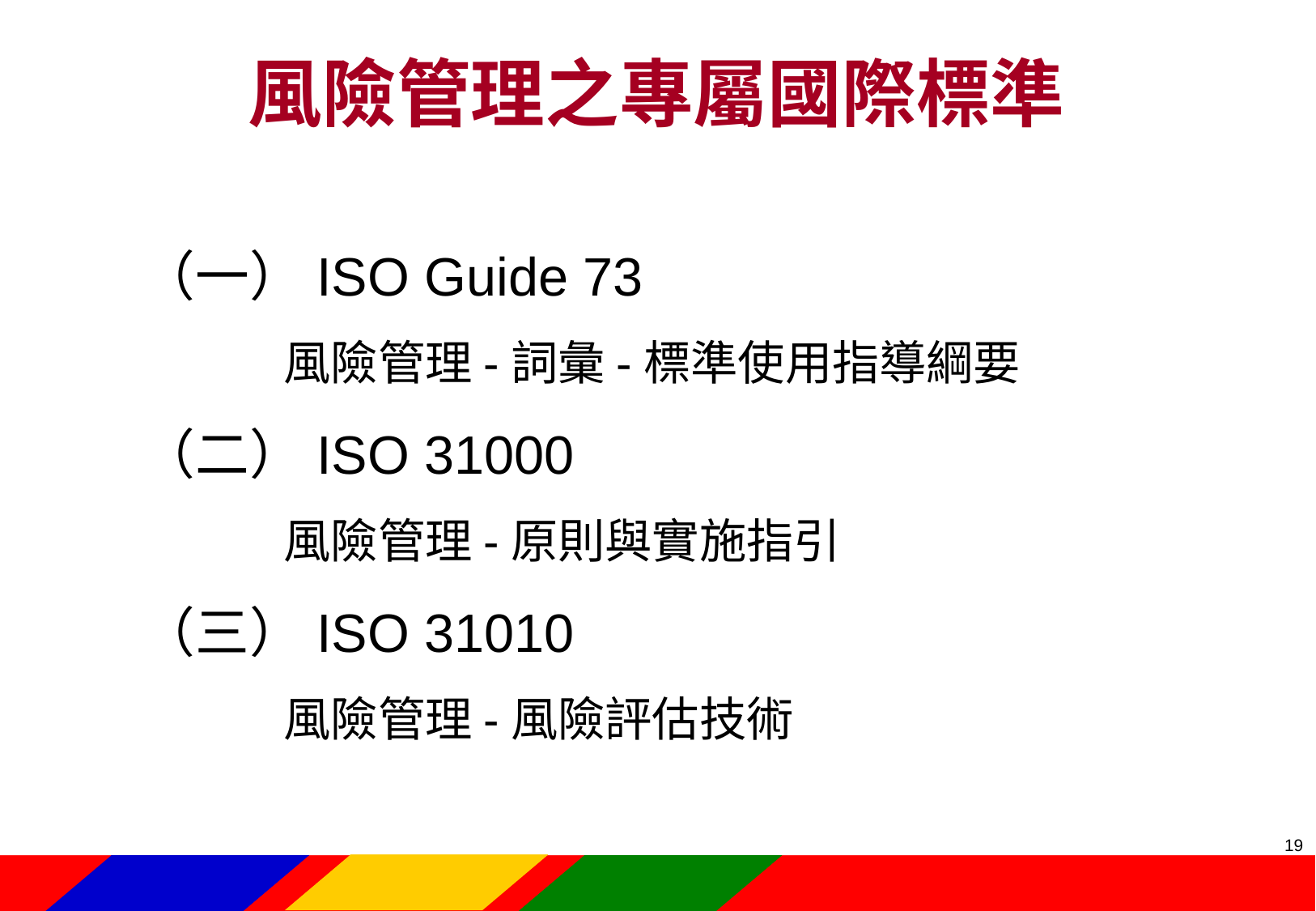

風險管理之專屬國際標準
（一）ISO Guide 73
風險管理-詞彙-標準使用指導綱要
（二）ISO 31000
風險管理-原則與實施指引
（三）ISO 31010
風險管理-風險評估技術
19